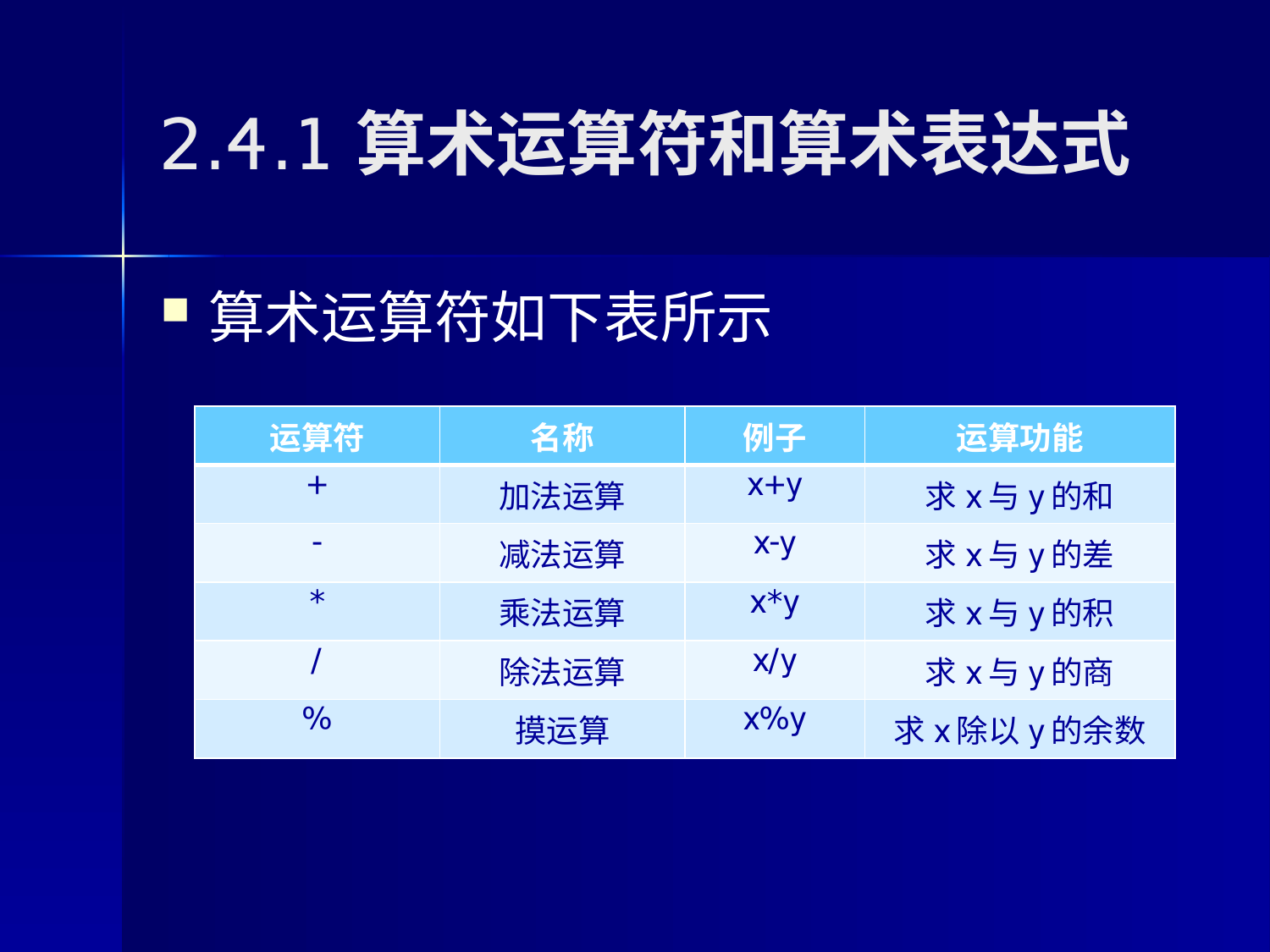

# 2.4.1算术运算符和算术表达式
算术运算符如下表所示

| 运算符 | 名称 | 例子 | 运算功能 |
| --- | --- | --- | --- |
| + | 加法运算 | x+y | 求x与y的和 |
| - | 减法运算 | x-y | 求x与y的差 |
| \* | 乘法运算 | x\*y | 求x与y的积 |
| / | 除法运算 | x/y | 求x与y的商 |
| % | 摸运算 | x%y | 求x除以y的余数 |